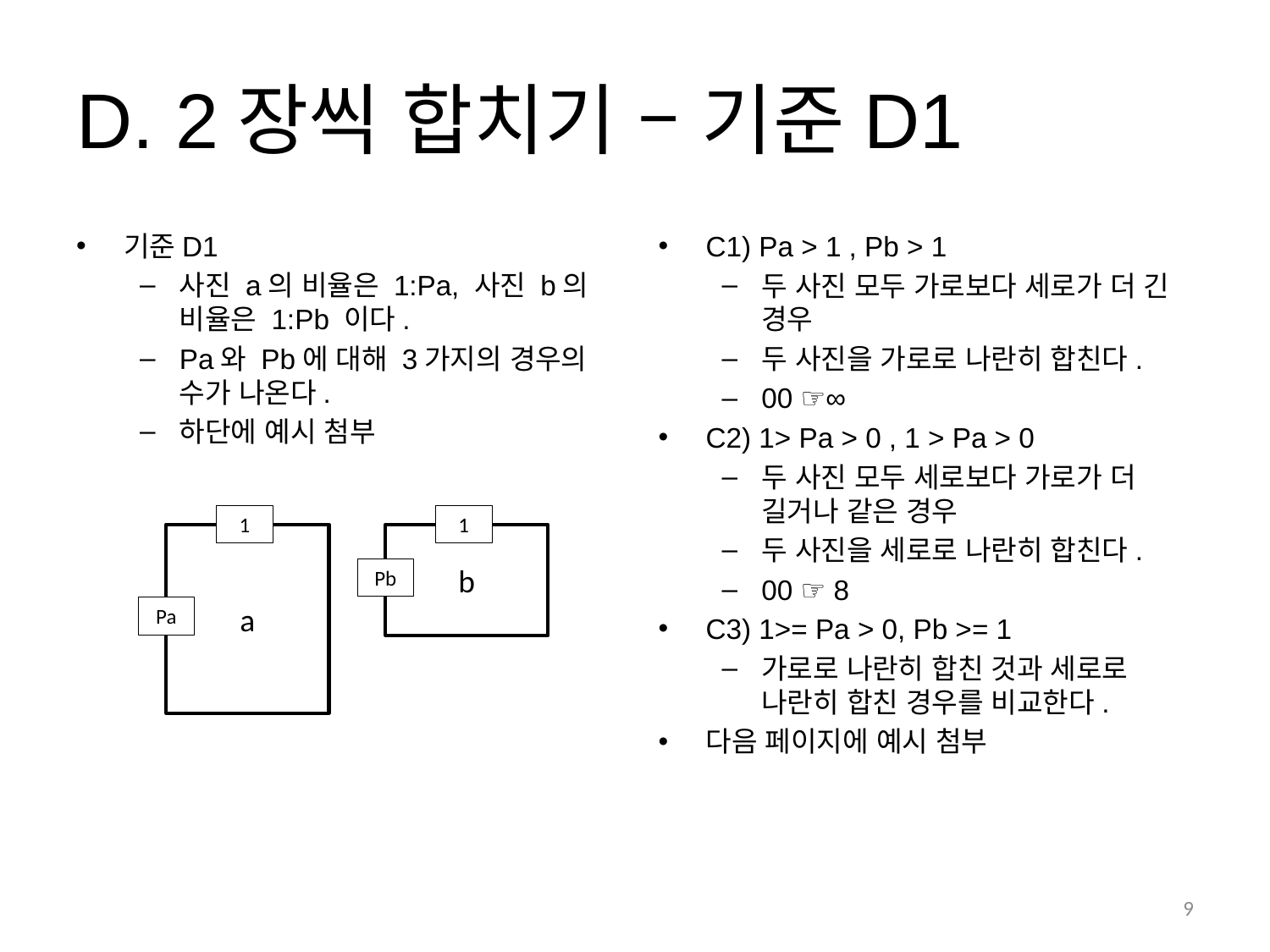

# D. 2장씩 합치기 – 기준D1
C1) Pa > 1 , Pb > 1
두 사진 모두 가로보다 세로가 더 긴 경우
두 사진을 가로로 나란히 합친다.
00 ☞∞
C2) 1> Pa > 0 , 1 > Pa > 0
두 사진 모두 세로보다 가로가 더 길거나 같은 경우
두 사진을 세로로 나란히 합친다.
00 ☞ 8
C3) 1>= Pa > 0, Pb >= 1
가로로 나란히 합친 것과 세로로 나란히 합친 경우를 비교한다.
다음 페이지에 예시 첨부
기준D1
사진 a의 비율은 1:Pa, 사진 b의 비율은 1:Pb 이다.
Pa와 Pb에 대해 3가지의 경우의 수가 나온다.
하단에 예시 첨부
1
1
a
b
Pb
Pa
9